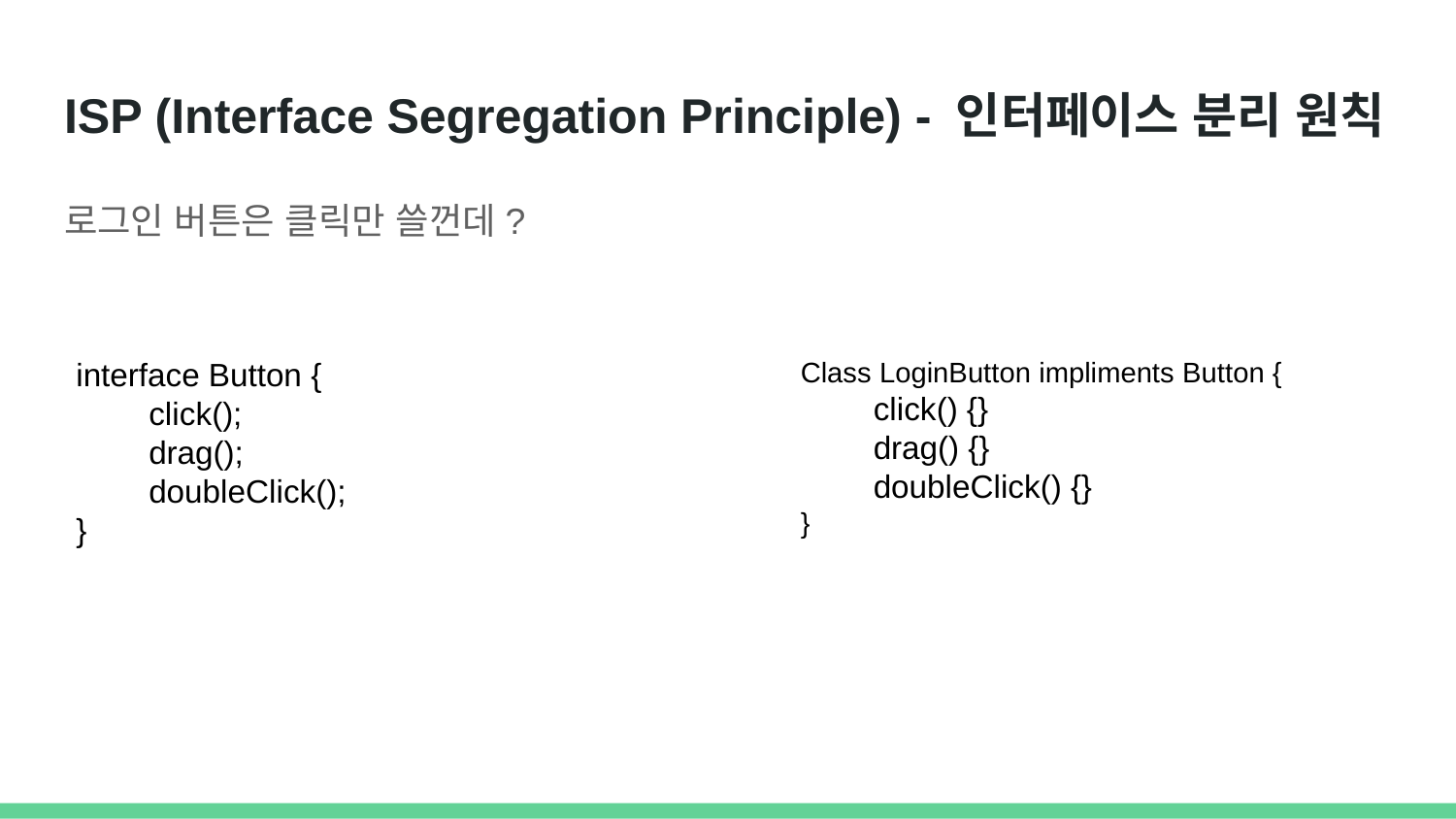

# ISP (Interface Segregation Principle) - 인터페이스 분리 원칙
로그인 버튼은 클릭만 쓸껀데?
interface Button {
click();
drag();
doubleClick();
}
Class LoginButton impliments Button {
click() {}
drag() {}
doubleClick() {}
}